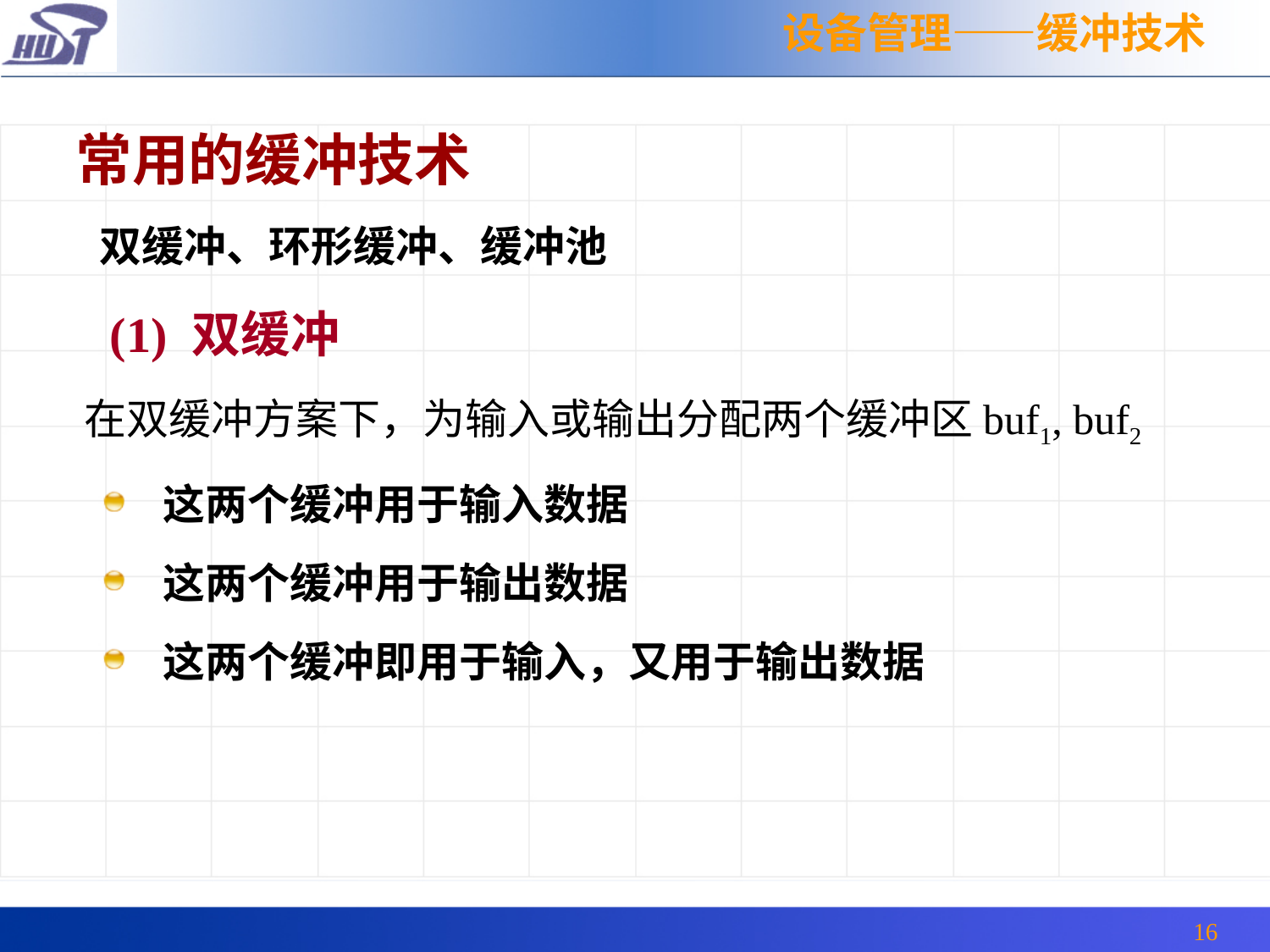

设备管理——缓冲技术
  常用的缓冲技术
       双缓冲、环形缓冲、缓冲池
      (1) 双缓冲
     在双缓冲方案下，为输入或输出分配两个缓冲区buf1, buf2
这两个缓冲用于输入数据
这两个缓冲用于输出数据
这两个缓冲即用于输入，又用于输出数据
16